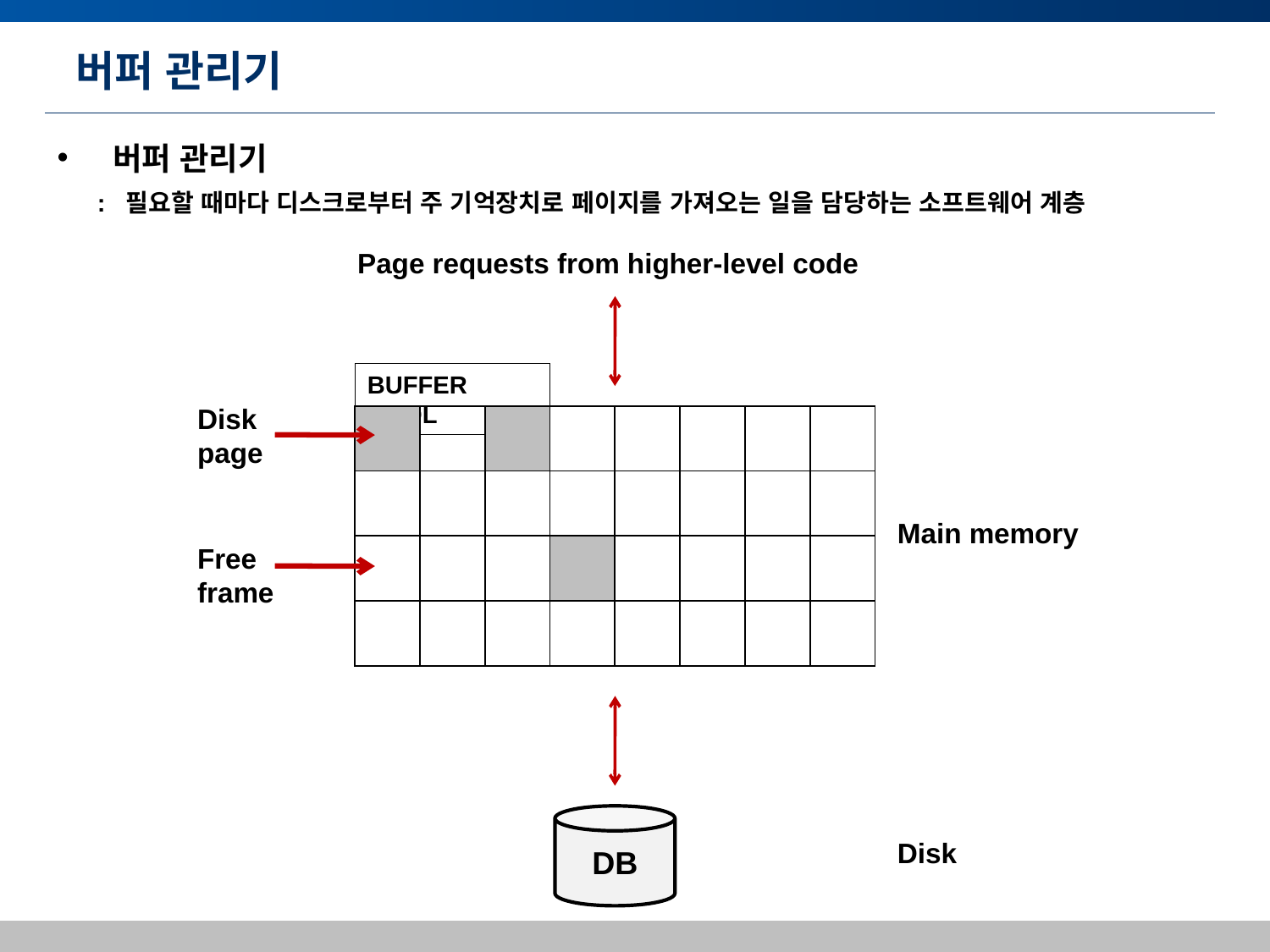

# 버퍼 관리기
  버퍼 관리기
:  필요할 때마다 디스크로부터 주 기억장치로 페이지를 가져오는 일을 담당하는 소프트웨어 계층
Page requests from higher-level code
BUFFER POOL
Disk page
|  |  |  |  |  |  |  |  |
| --- | --- | --- | --- | --- | --- | --- | --- |
|  |  |  |  |  |  |  |  |
|  |  |  |  |  |  |  |  |
|  |  |  |  |  |  |  |  |
Main memory
Free frame
DB
Disk